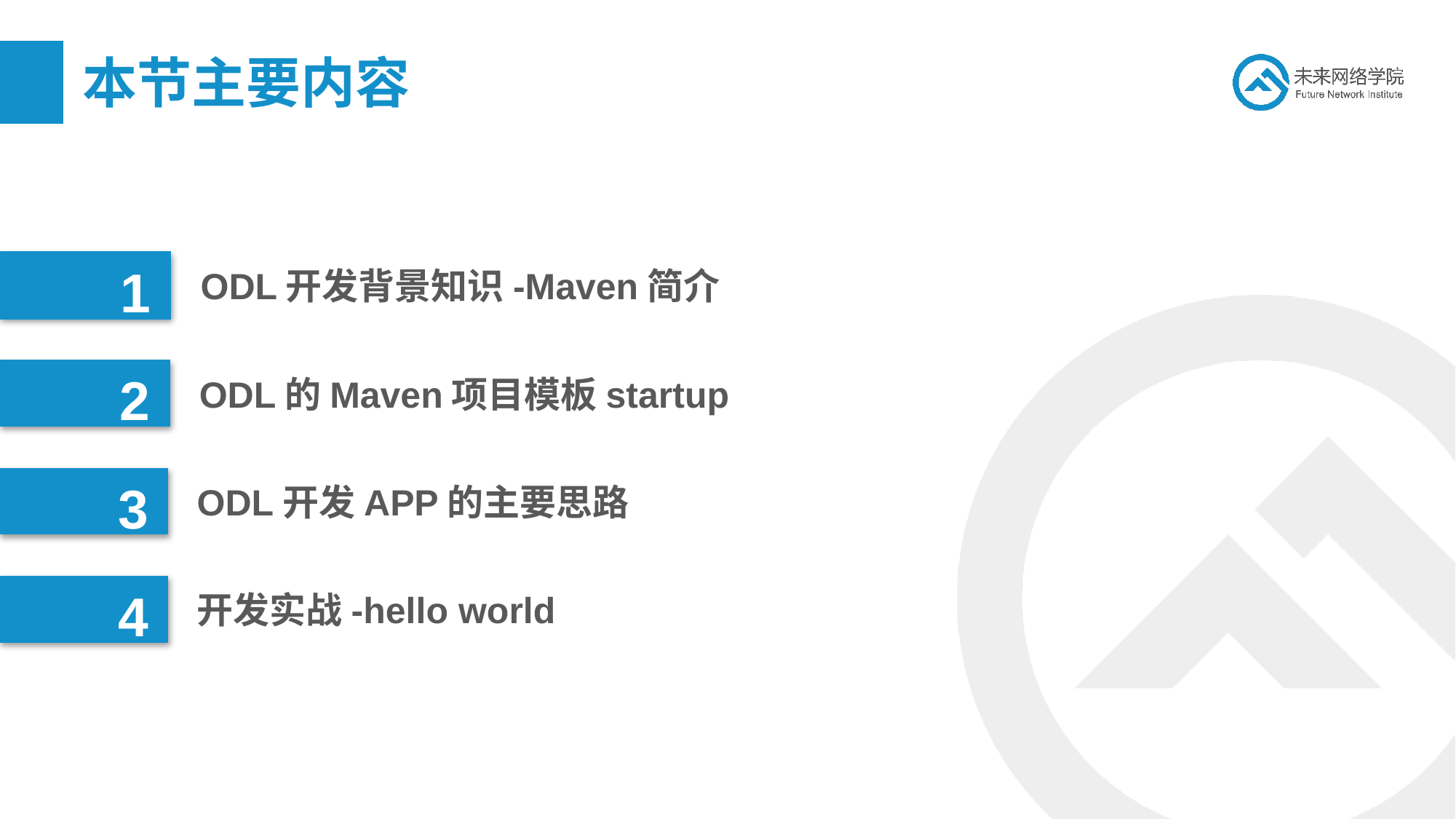

本节主要内容
1

ODL开发背景知识-Maven简介
2

ODL的Maven项目模板startup
3

ODL开发APP的主要思路
4

开发实战-hello world